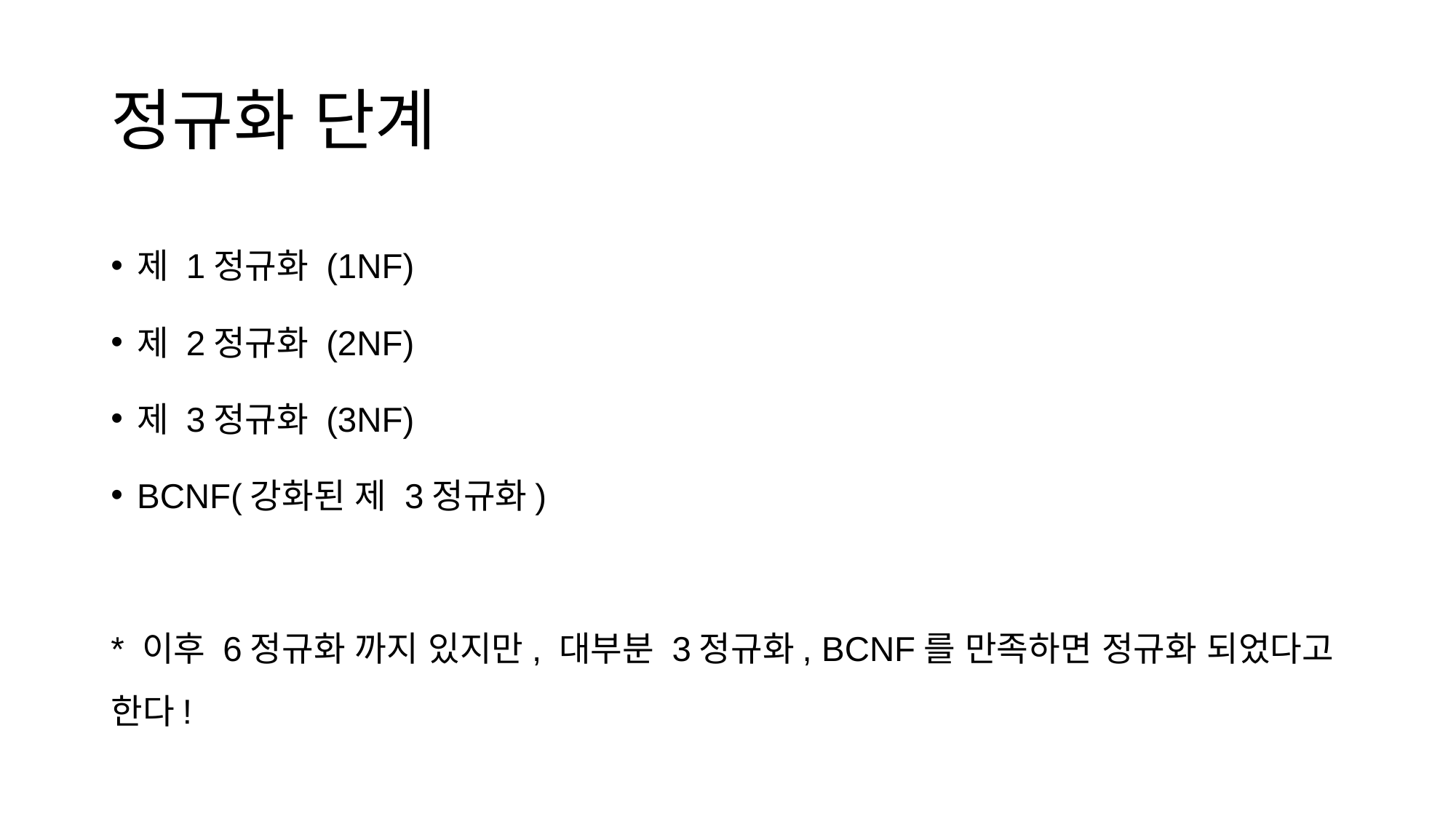

# 정규화 단계
제 1정규화 (1NF)
제 2정규화 (2NF)
제 3정규화 (3NF)
BCNF(강화된 제 3정규화)

* 이후 6정규화 까지 있지만, 대부분 3정규화, BCNF를 만족하면 정규화 되었다고 한다!